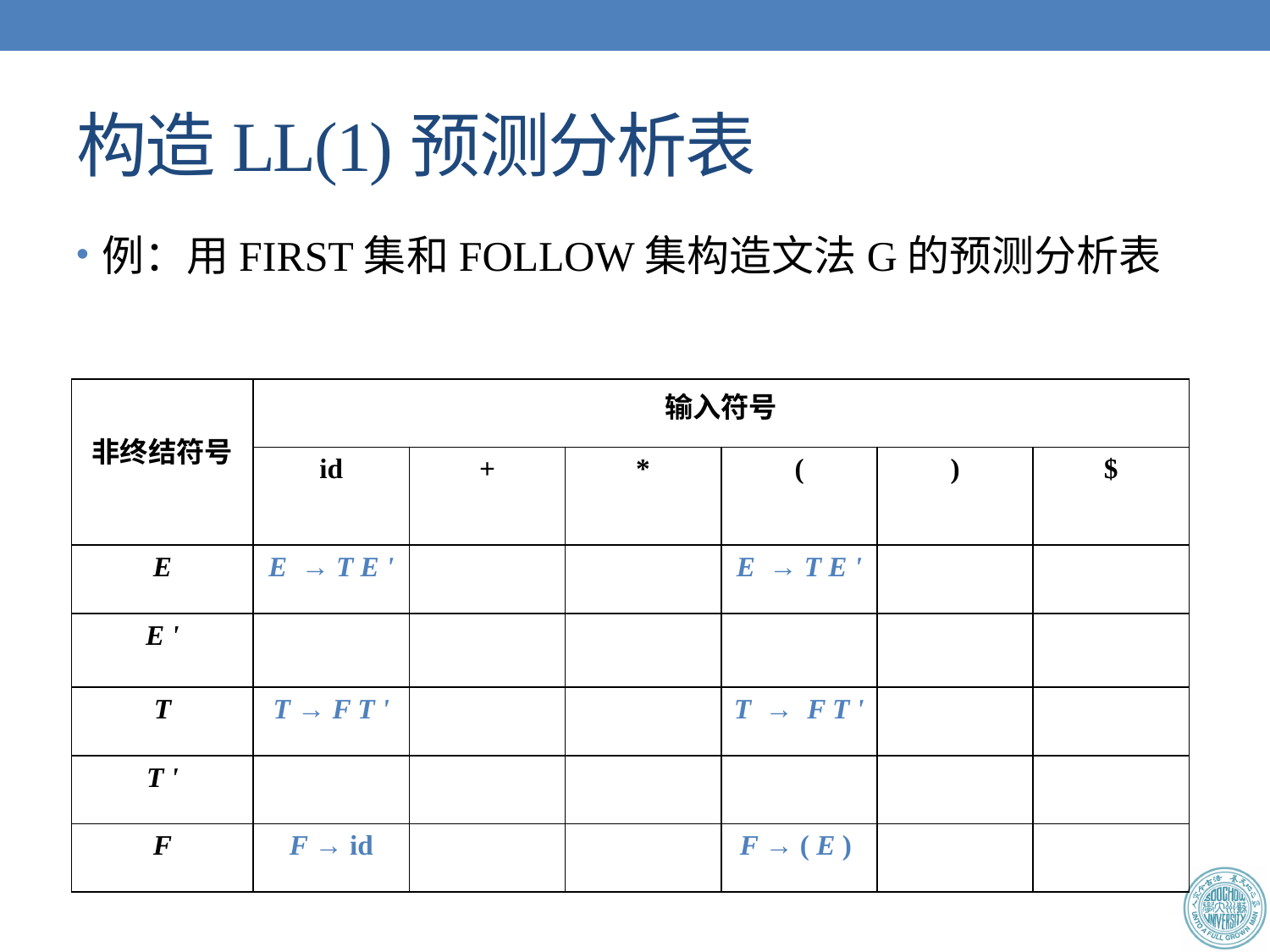

# 构造LL(1)预测分析表
例：用FIRST集和FOLLOW集构造文法G的预测分析表
| 非终结符号 | 输入符号 |  |  |  |  |  |
| --- | --- | --- | --- | --- | --- | --- |
|  | id | + | \* | ( | ) | $ |
| E | E → T E ' |  |  | E → T E ' |  |  |
| E ' |  |  |  |  |  |  |
| T | T → F T ' |  |  | T → F T ' |  |  |
| T ' |  |  |  |  |  |  |
| F | F → id |  |  | F → ( E ) |  |  |